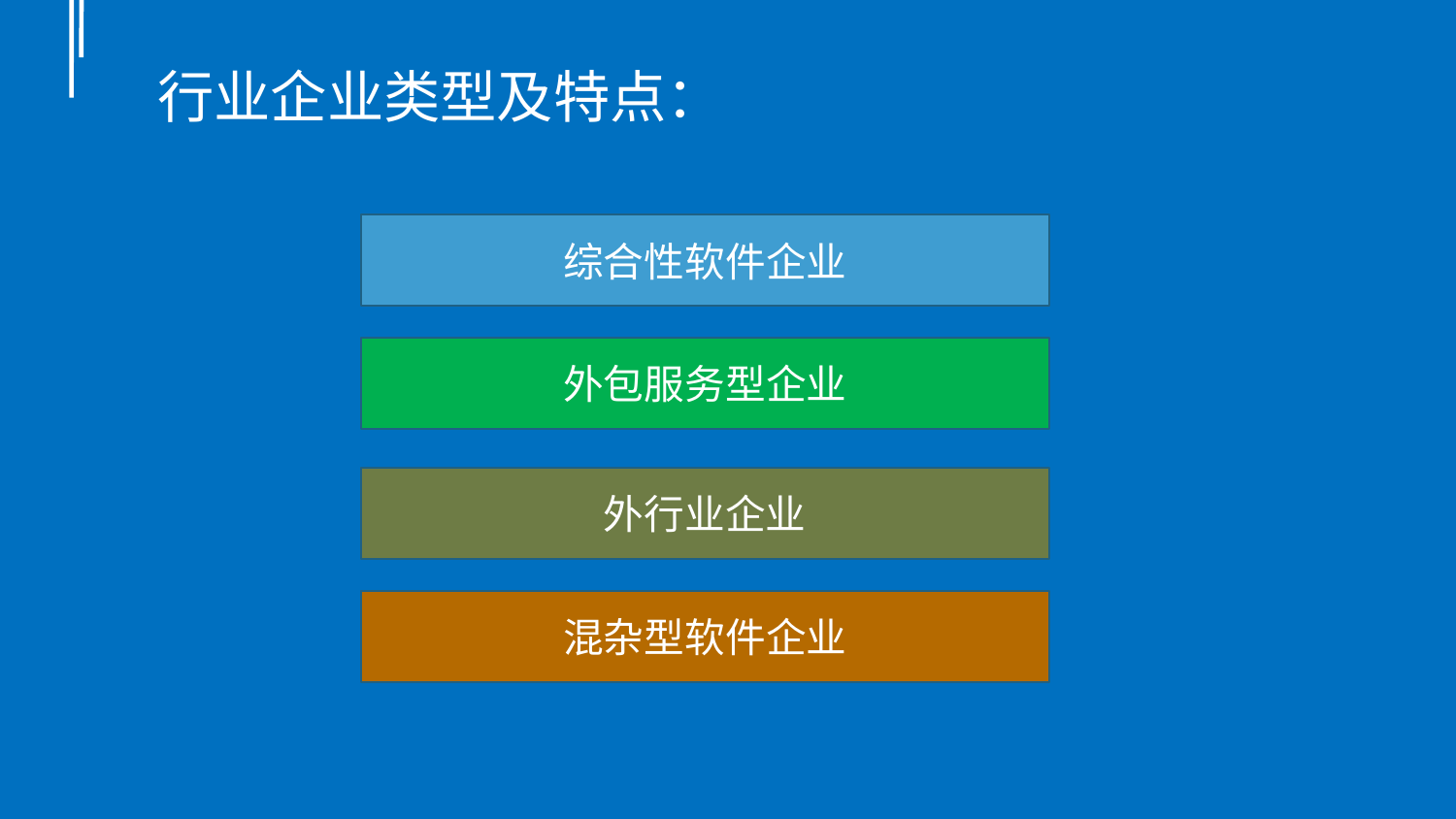

行业企业类型及特点：
综合性软件企业
外包服务型企业
外行业企业
混杂型软件企业